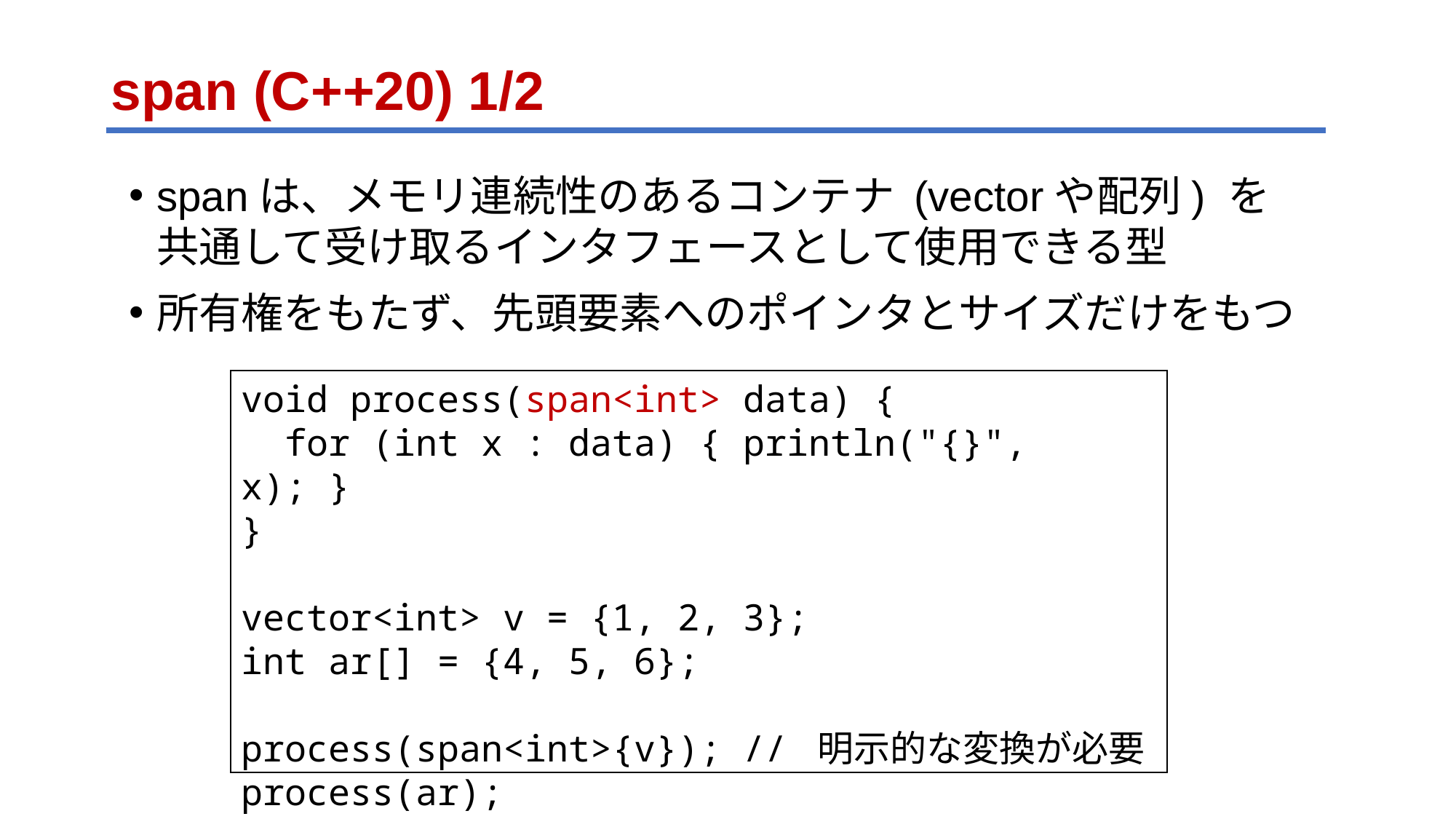

# span (C++20) 1/2
spanは、メモリ連続性のあるコンテナ (vectorや配列) を
共通して受け取るインタフェースとして使用できる型
所有権をもたず、先頭要素へのポインタとサイズだけをもつ
void process(span<int> data) {
  for (int x : data) { println("{}", x); }
}

vector<int> v = {1, 2, 3};
int ar[] = {4, 5, 6};

process(span<int>{v}); // 明示的な変換が必要
process(ar);